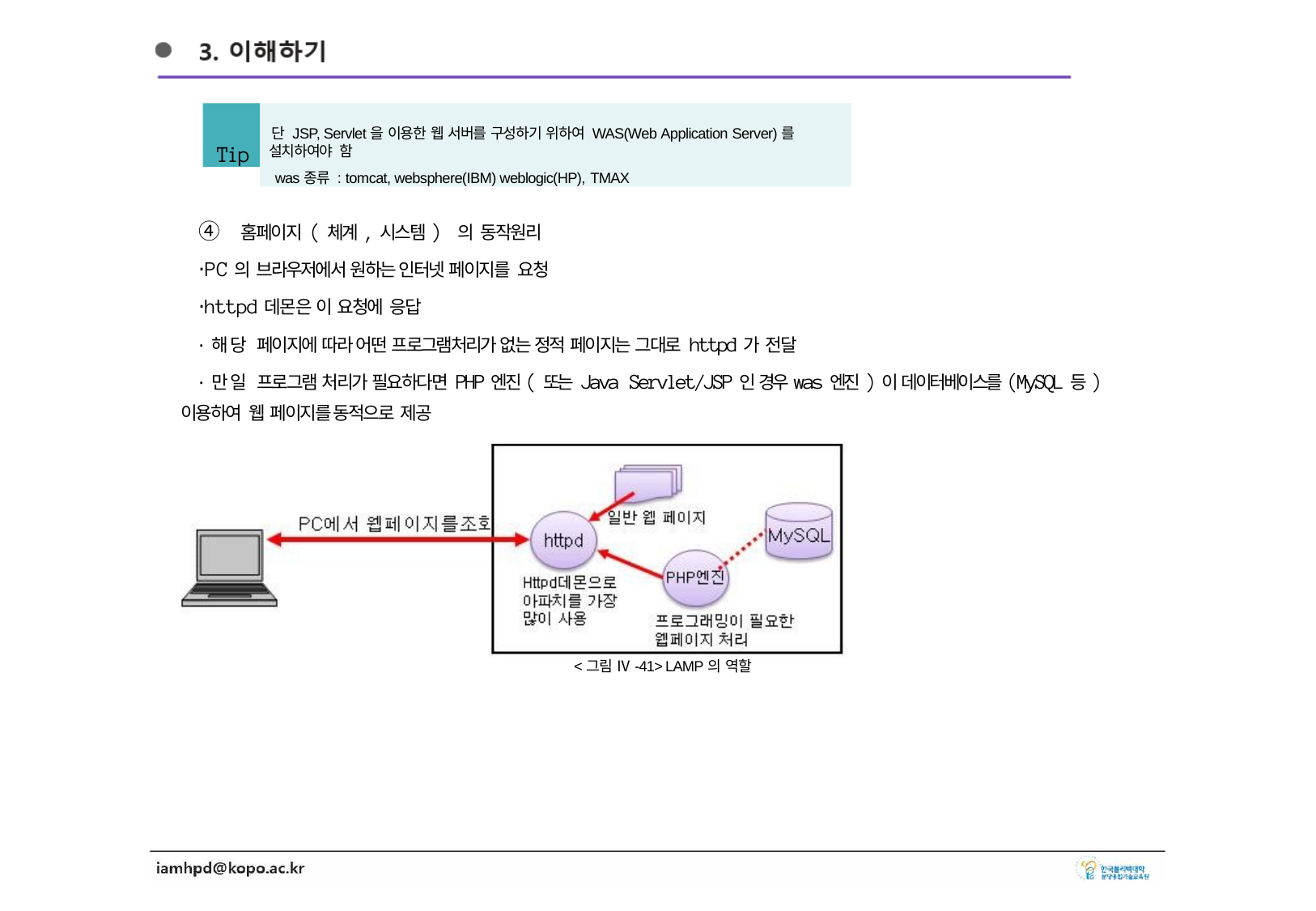

단 JSP, Servlet을 이용한 웹 서버를 구성하기 위하여 WAS(Web Application Server)를  설치하여야 함
was종류 : tomcat, websphere(IBM) weblogic(HP), TMAX

Tip
④ 홈페이지 (체계,시스템) 의 동작원리
∙PC의 브라우저에서 원하는 인터넷 페이지를 요청
∙httpd데몬은 이 요청에 응답
∙해당 페이지에 따라 어떤 프로그램처리가 없는 정적 페이지는 그대로 httpd가 전달
∙만일 프로그램 처리가 필요하다면 PHP엔진(또는 Java Servlet/JSP인 경우was엔진)이 데이터베이스를(MySQL등) 이용하여  웹 페이지를 동적으로 제공

<그림 Ⅳ-41> LAMP의 역할